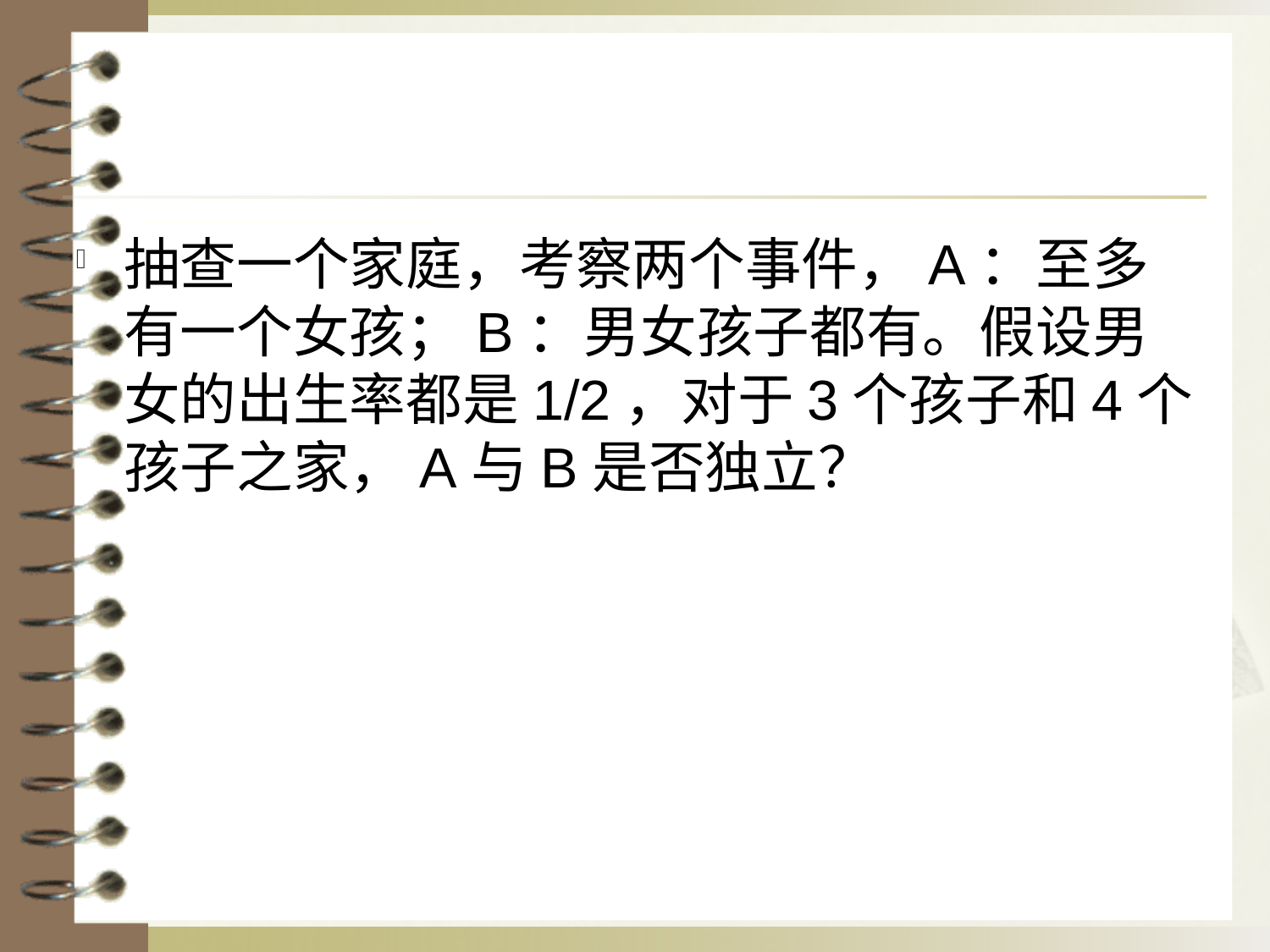

#
抽查一个家庭，考察两个事件，A：至多有一个女孩；B：男女孩子都有。假设男女的出生率都是1/2，对于3个孩子和4个孩子之家，A与B是否独立？